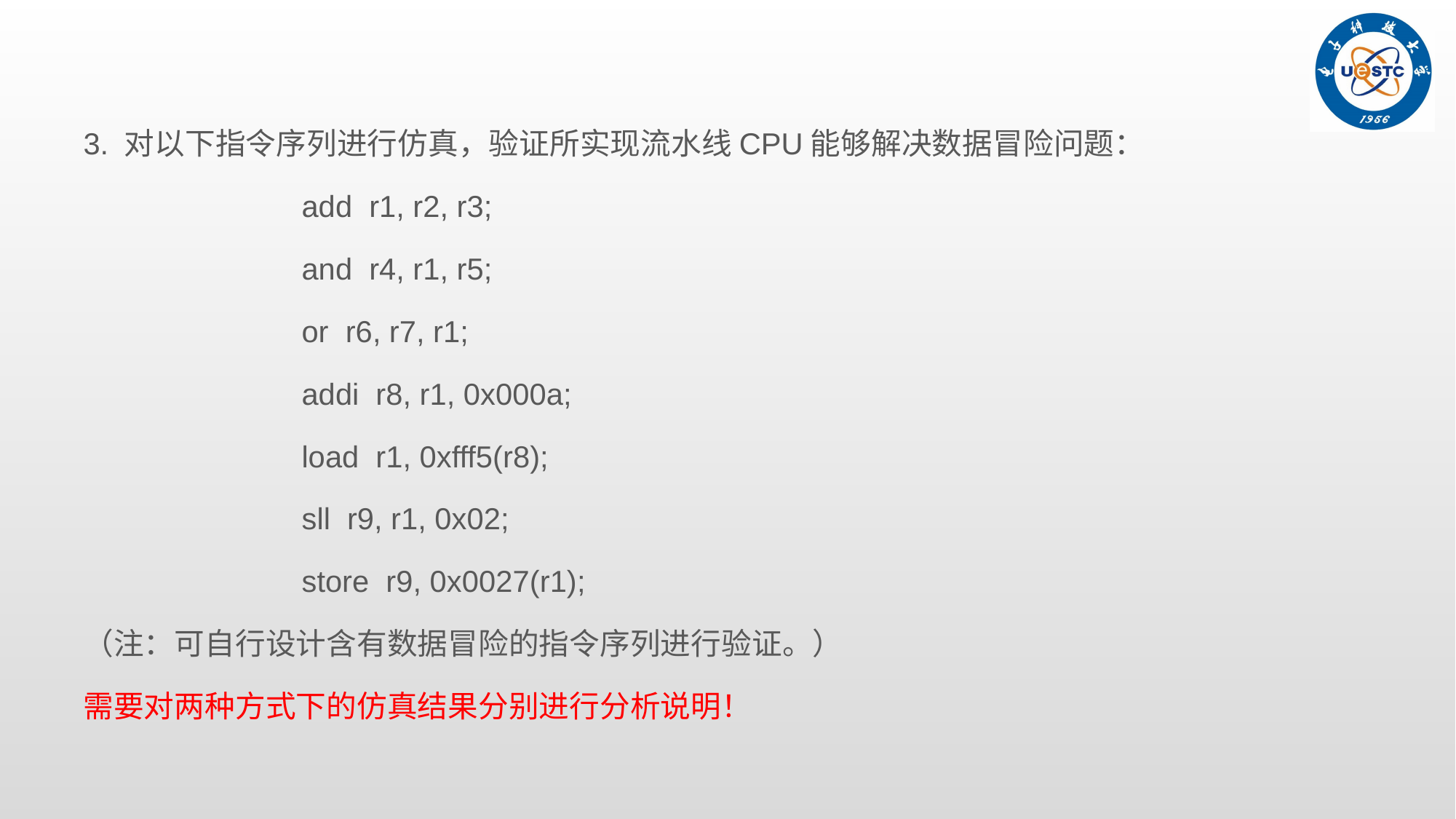

3. 对以下指令序列进行仿真，验证所实现流水线CPU能够解决数据冒险问题：
		add  r1, r2, r3;
		and  r4, r1, r5;
		or  r6, r7, r1;
		addi  r8, r1, 0x000a;
		load  r1, 0xfff5(r8);
		sll  r9, r1, 0x02;
		store  r9, 0x0027(r1);
（注：可自行设计含有数据冒险的指令序列进行验证。）
需要对两种方式下的仿真结果分别进行分析说明！